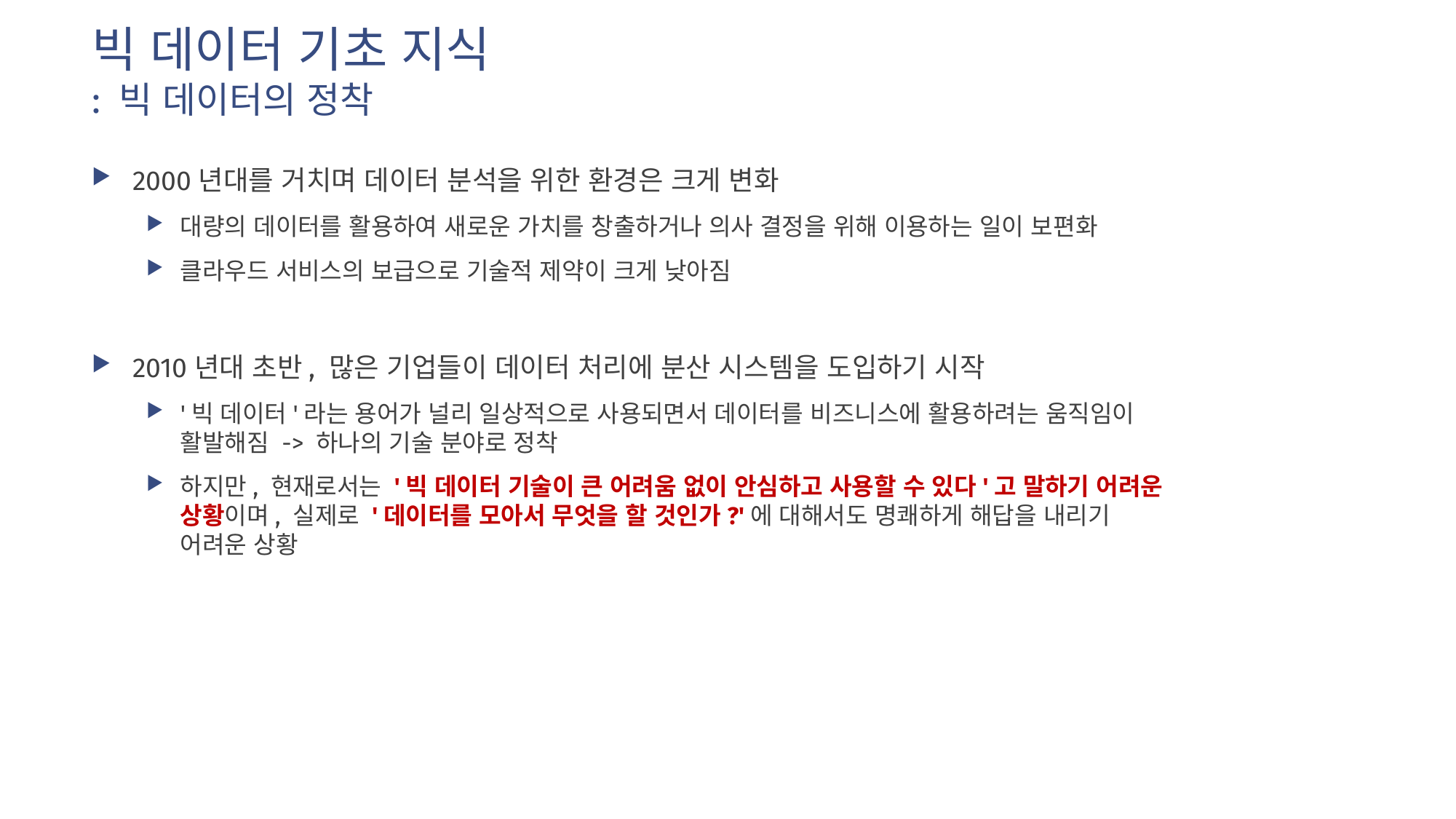

# 빅 데이터 기초 지식 : 빅 데이터의 정착
2000년대를 거치며 데이터 분석을 위한 환경은 크게 변화
대량의 데이터를 활용하여 새로운 가치를 창출하거나 의사 결정을 위해 이용하는 일이 보편화
클라우드 서비스의 보급으로 기술적 제약이 크게 낮아짐

2010년대 초반, 많은 기업들이 데이터 처리에 분산 시스템을 도입하기 시작
'빅 데이터'라는 용어가 널리 일상적으로 사용되면서 데이터를 비즈니스에 활용하려는 움직임이 활발해짐 -> 하나의 기술 분야로 정착
하지만, 현재로서는 '빅 데이터 기술이 큰 어려움 없이 안심하고 사용할 수 있다'고 말하기 어려운 상황이며, 실제로 '데이터를 모아서 무엇을 할 것인가?'에 대해서도 명쾌하게 해답을 내리기
어려운 상황